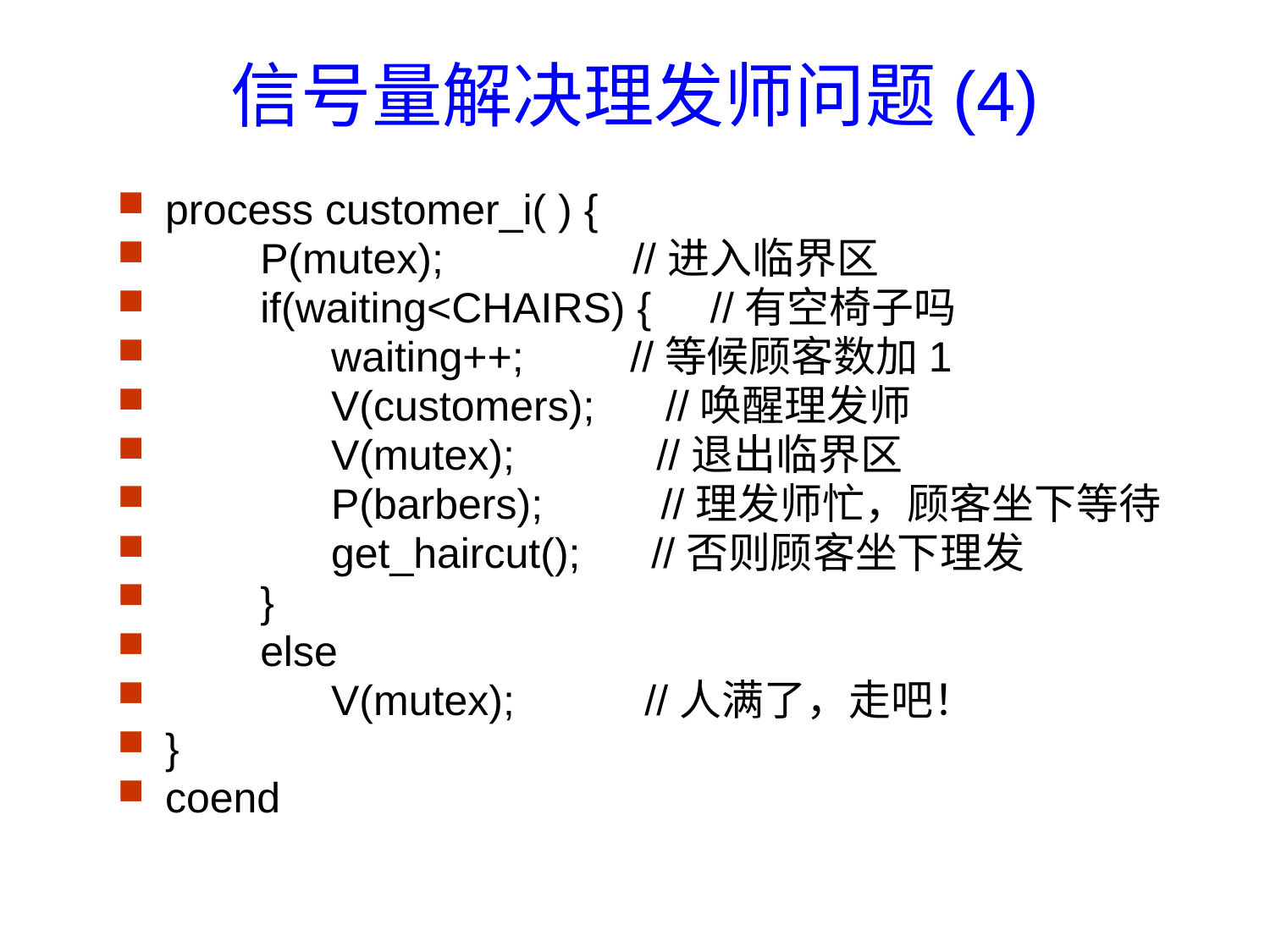

信号量解决理发师问题(4)
process customer_i( ) {
        P(mutex);                //进入临界区
        if(waiting<CHAIRS) {     //有空椅子吗
              waiting++;         //等候顾客数加1
              V(customers);      //唤醒理发师
              V(mutex);            //退出临界区
              P(barbers);          //理发师忙，顾客坐下等待
              get_haircut();      //否则顾客坐下理发
        }
        else
              V(mutex);           //人满了，走吧！
}
coend